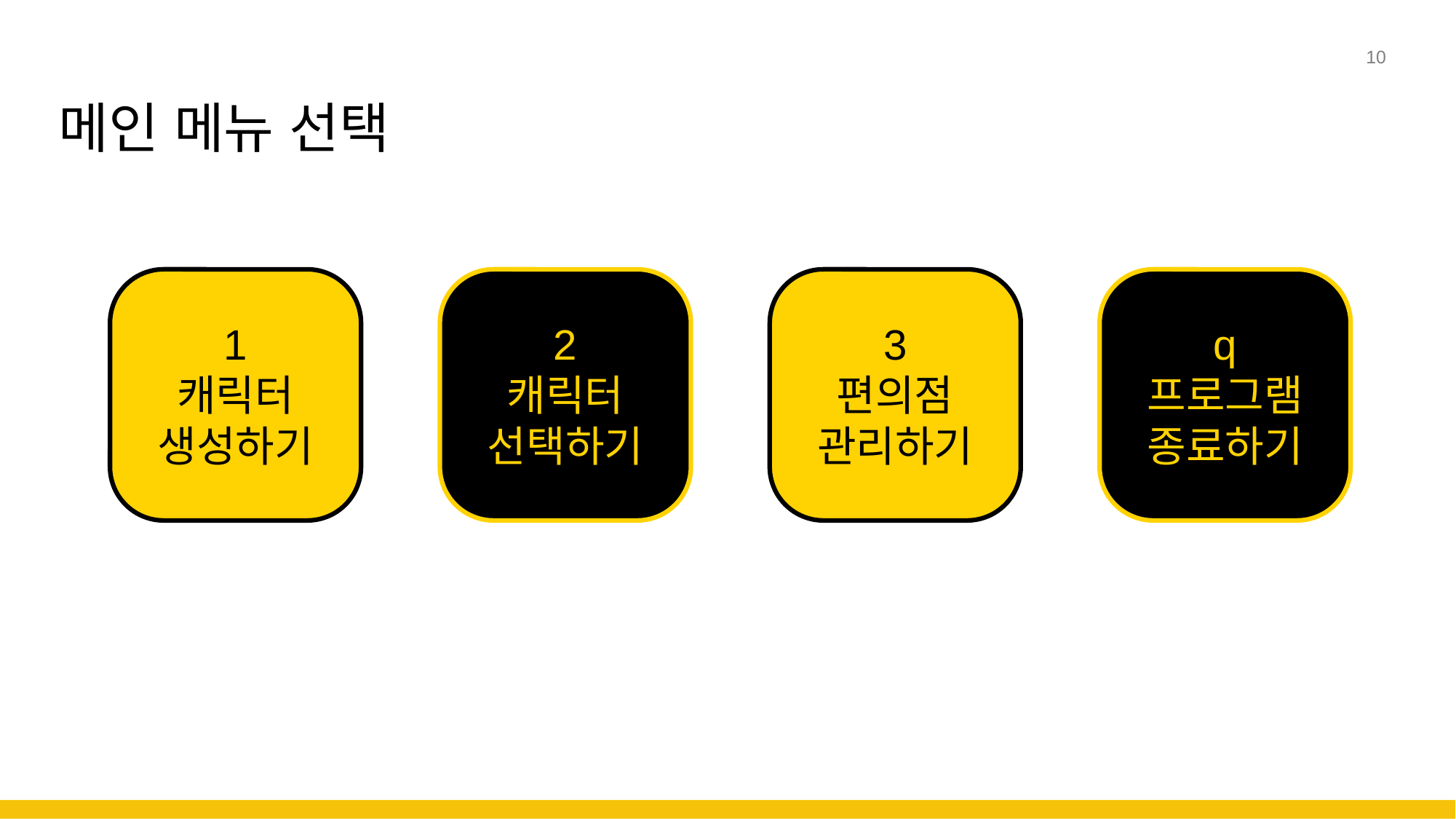

10
메인 메뉴 선택

1
캐릭터
생성하기

2
캐릭터
선택하기
3
편의점
관리하기
q
프로그램
종료하기